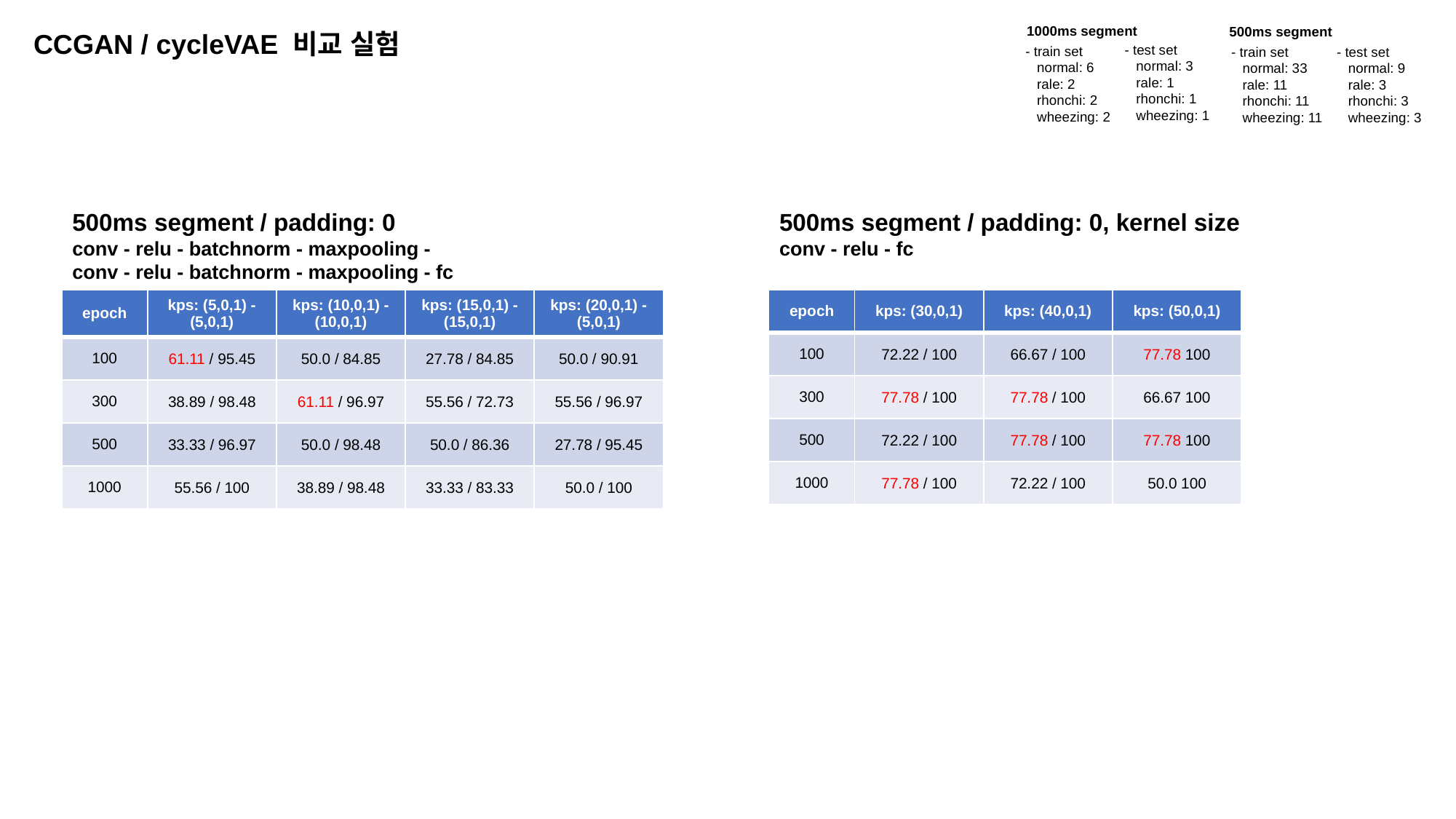

1000ms segment
500ms segment

- test set
   normal: 3
   rale: 1
   rhonchi: 1
   wheezing: 1

- train set
   normal: 6
   rale: 2
   rhonchi: 2
   wheezing: 2

CCGAN / cycleVAE 비교 실험

- train set
   normal: 33
   rale: 11
   rhonchi: 11
   wheezing: 11

- test set
   normal: 9
   rale: 3
   rhonchi: 3
   wheezing: 3
500ms segment / padding: 0
conv - relu - batchnorm - maxpooling -
conv - relu - batchnorm - maxpooling - fc
500ms segment / padding: 0, kernel size
conv - relu - fc
| epoch | kps: (5,0,1) - (5,0,1) | kps: (10,0,1) - (10,0,1) | kps: (15,0,1) - (15,0,1) | kps: (20,0,1) - (5,0,1) |
| --- | --- | --- | --- | --- |
| 100 | 61.11 / 95.45 | 50.0 / 84.85 | 27.78 / 84.85 | 50.0 / 90.91 |
| 300 | 38.89 / 98.48 | 61.11 / 96.97 | 55.56 / 72.73 | 55.56 / 96.97 |
| 500 | 33.33 / 96.97 | 50.0 / 98.48 | 50.0 / 86.36 | 27.78 / 95.45 |
| 1000 | 55.56 / 100 | 38.89 / 98.48 | 33.33 / 83.33 | 50.0 / 100 |
| epoch | kps: (30,0,1) | kps: (40,0,1) | kps: (50,0,1) |
| --- | --- | --- | --- |
| 100 | 72.22 / 100 | 66.67 / 100 | 77.78 100 |
| 300 | 77.78 / 100 | 77.78 / 100 | 66.67 100 |
| 500 | 72.22 / 100 | 77.78 / 100 | 77.78 100 |
| 1000 | 77.78 / 100 | 72.22 / 100 | 50.0 100 |